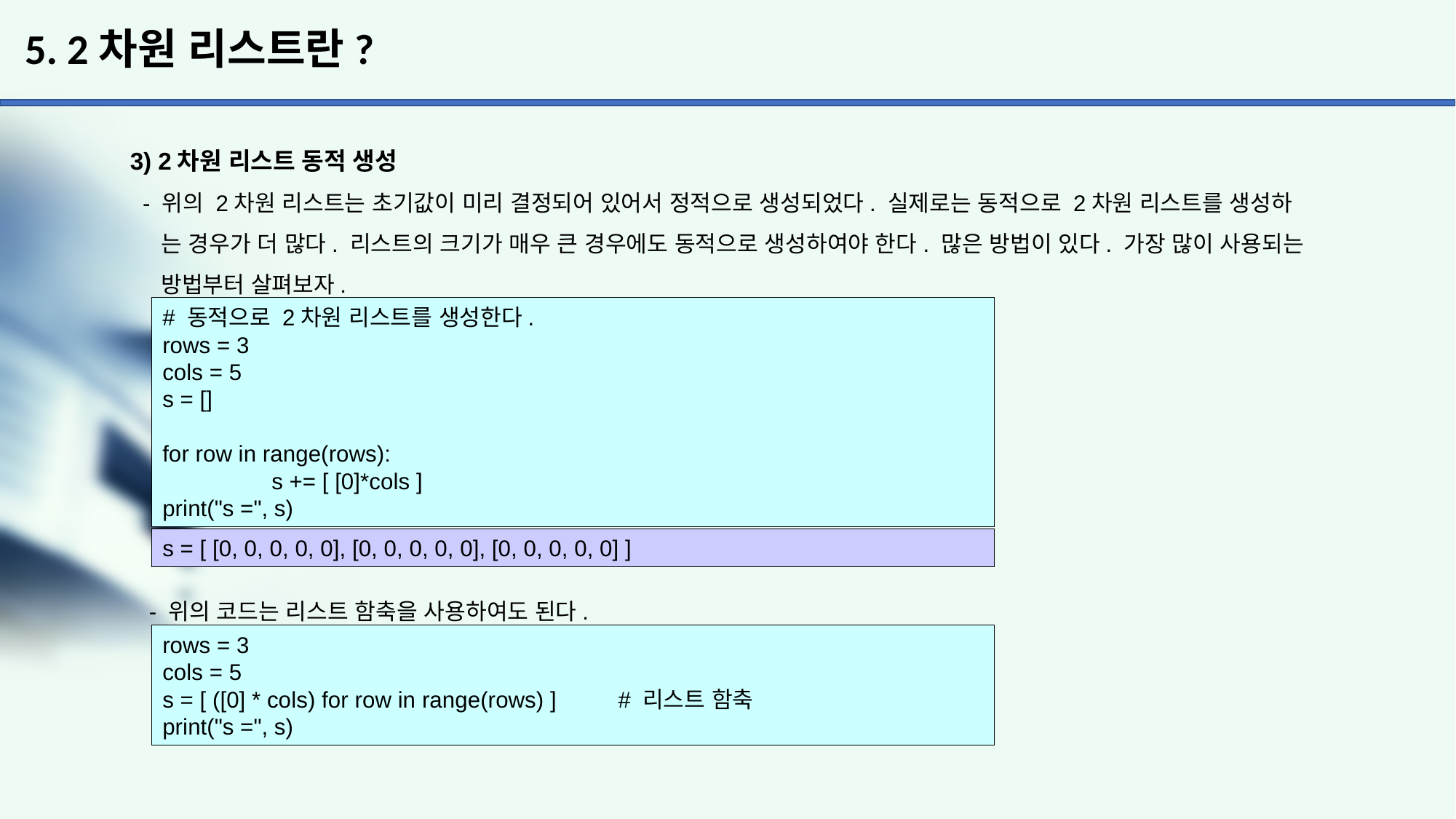

# 5. 2차원 리스트란?
3) 2차원 리스트 동적 생성
  - 위의 2차원 리스트는 초기값이 미리 결정되어 있어서 정적으로 생성되었다. 실제로는 동적으로 2차원 리스트를 생성하
    는 경우가 더 많다. 리스트의 크기가 매우 큰 경우에도 동적으로 생성하여야 한다. 많은 방법이 있다. 가장 많이 사용되는
    방법부터 살펴보자.

   - 위의 코드는 리스트 함축을 사용하여도 된다.
# 동적으로 2차원 리스트를 생성한다.
rows = 3
cols = 5
s = []

for row in range(rows):
	s += [ [0]*cols ]
print("s =", s)
s = [ [0, 0, 0, 0, 0], [0, 0, 0, 0, 0], [0, 0, 0, 0, 0] ]
rows = 3
cols = 5
s = [ ([0] * cols) for row in range(rows) ]	   # 리스트 함축
print("s =", s)